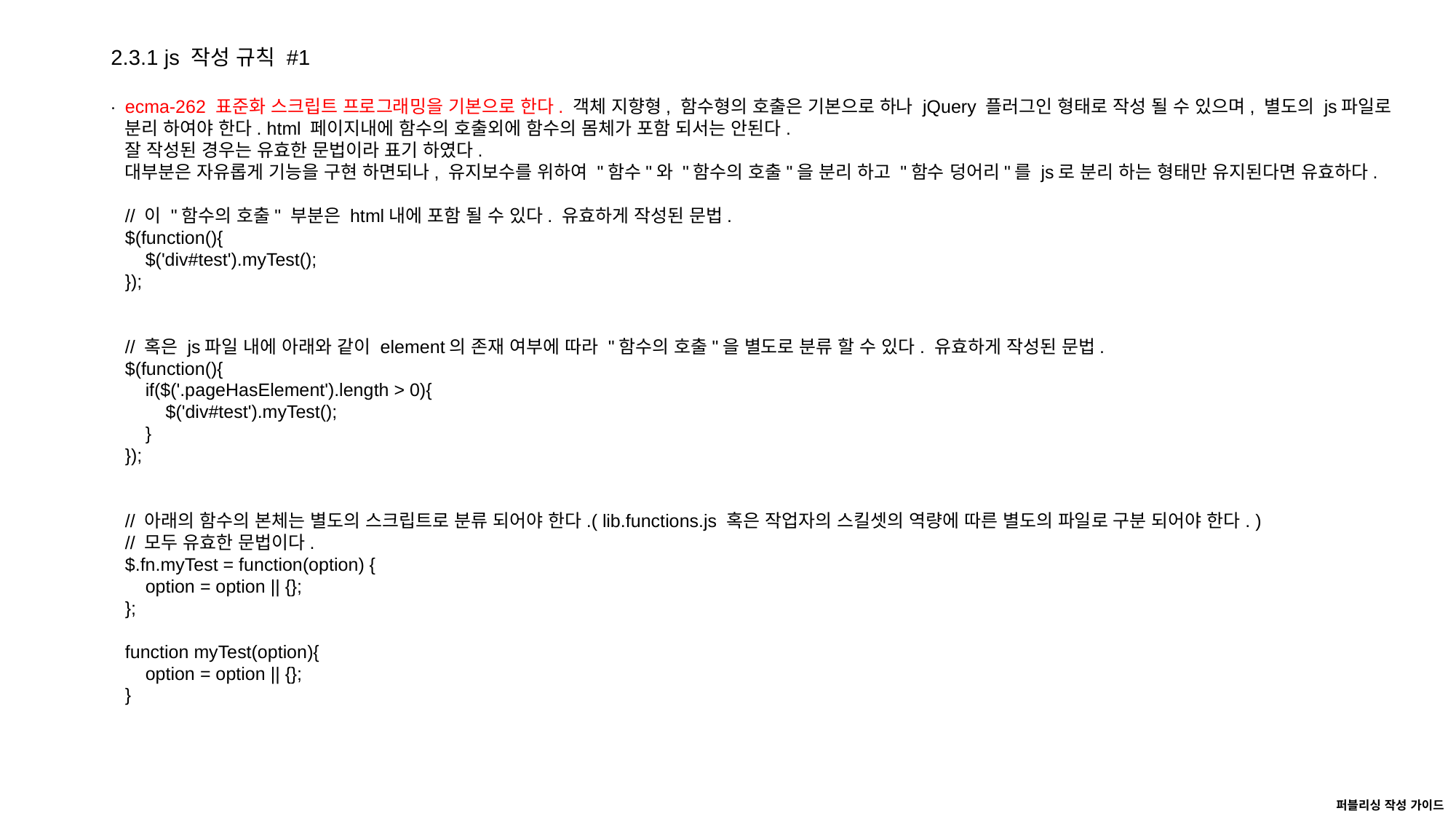

# 2.3.1 js 작성 규칙 #1
ecma-262 표준화 스크립트 프로그래밍을 기본으로 한다. 객체 지향형, 함수형의 호출은 기본으로 하나 jQuery 플러그인 형태로 작성 될 수 있으며, 별도의 js파일로 분리 하여야 한다. html 페이지내에 함수의 호출외에 함수의 몸체가 포함 되서는 안된다.
잘 작성된 경우는 유효한 문법이라 표기 하였다.
대부분은 자유롭게 기능을 구현 하면되나, 유지보수를 위하여 "함수"와 "함수의 호출"을 분리 하고 "함수 덩어리"를 js로 분리 하는 형태만 유지된다면 유효하다.
// 이 "함수의 호출" 부분은 html내에 포함 될 수 있다. 유효하게 작성된 문법.
$(function(){
    $('div#test').myTest();
});

// 혹은 js파일 내에 아래와 같이 element의 존재 여부에 따라 "함수의 호출"을 별도로 분류 할 수 있다. 유효하게 작성된 문법.
$(function(){
    if($('.pageHasElement').length > 0){
        $('div#test').myTest();
    }
});

// 아래의 함수의 본체는 별도의 스크립트로 분류 되어야 한다.( lib.functions.js 혹은 작업자의 스킬셋의 역량에 따른 별도의 파일로 구분 되어야 한다. )
// 모두 유효한 문법이다.
$.fn.myTest = function(option) {
    option = option || {};
};

function myTest(option){
    option = option || {};
}